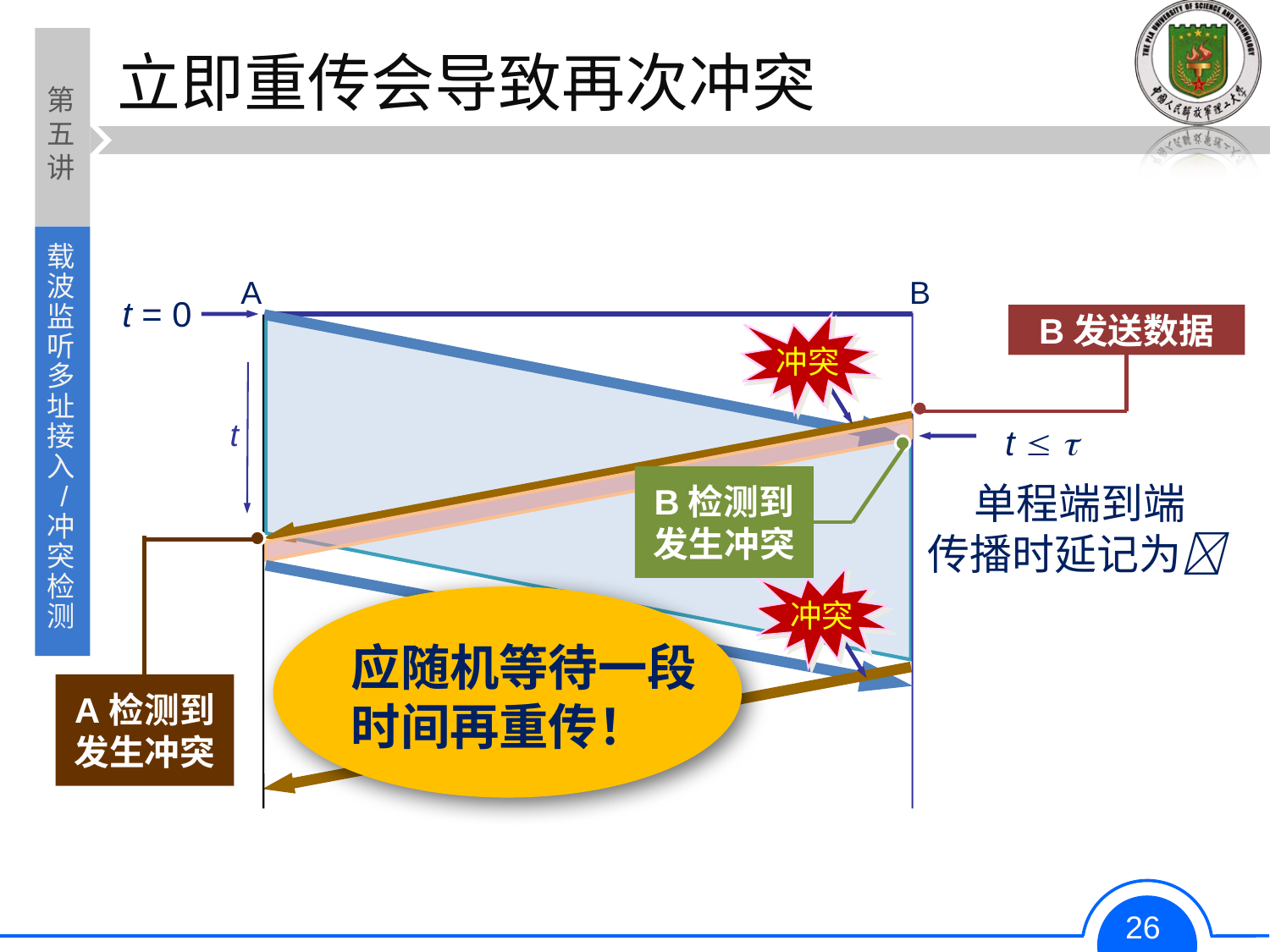

# 立即重传会导致再次冲突

A
B
t = 0
B发送数据

冲突

t
  t ≤ τ

B检测到发生冲突
单程端到端
传播时延记为τ

A检测到发生冲突

冲突

应随机等待一段
时间再重传！